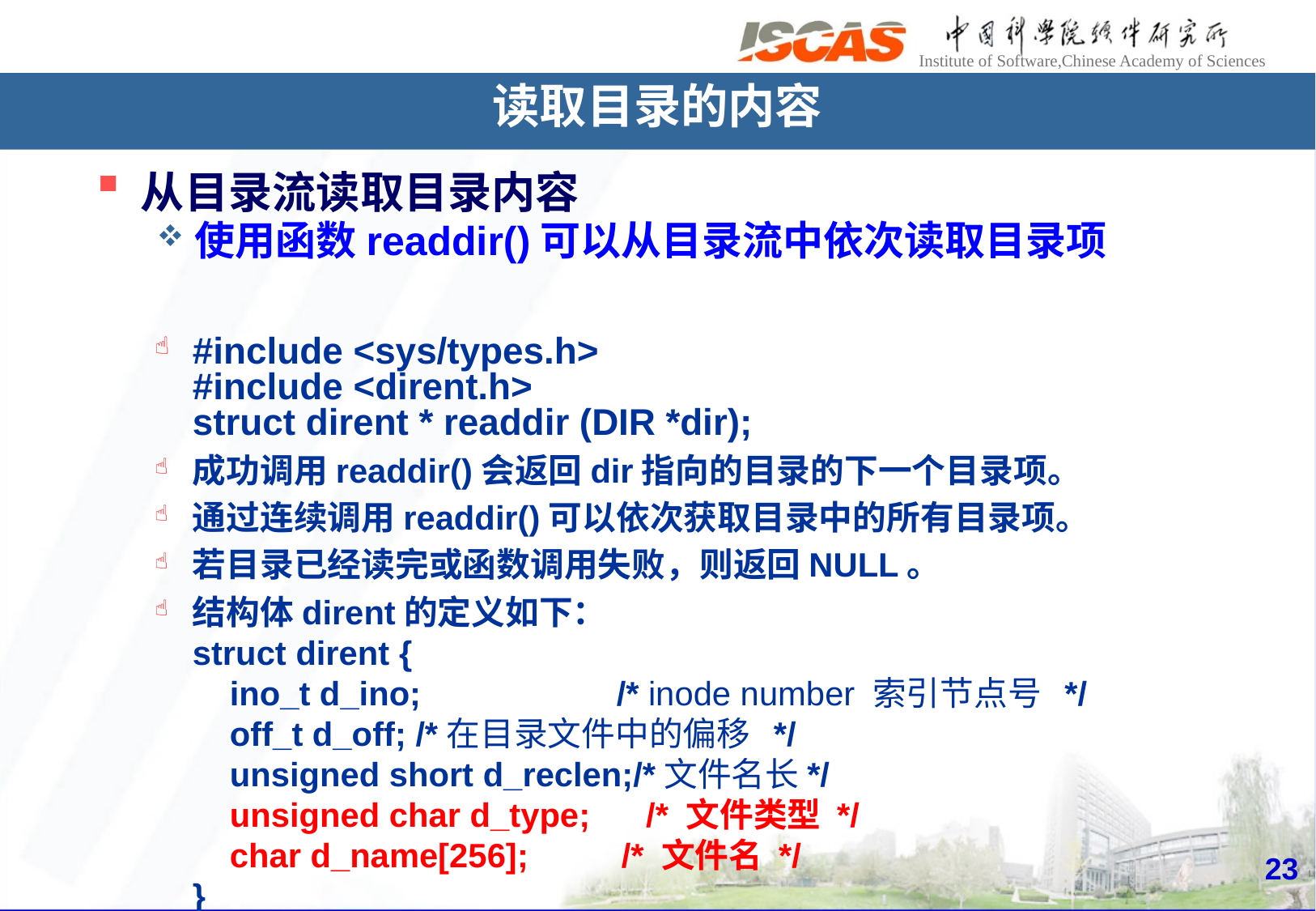

读取目录的内容

 从目录流读取目录内容
使用函数readdir()可以从目录流中依次读取目录项

#include <sys/types.h>
#include <dirent.h>
struct dirent * readdir (DIR *dir);
成功调用readdir()会返回dir指向的目录的下一个目录项。
通过连续调用readdir()可以依次获取目录中的所有目录项。
若目录已经读完或函数调用失败，则返回NULL。
结构体dirent的定义如下：
struct dirent {
    ino_t d_ino;                     /* inode number 索引节点号  */
    off_t d_off; /*在目录文件中的偏移  */
    unsigned short d_reclen;/*文件名长*/
    unsigned char d_type;      /* 文件类型 */
    char d_name[256];          /* 文件名 */
}
23